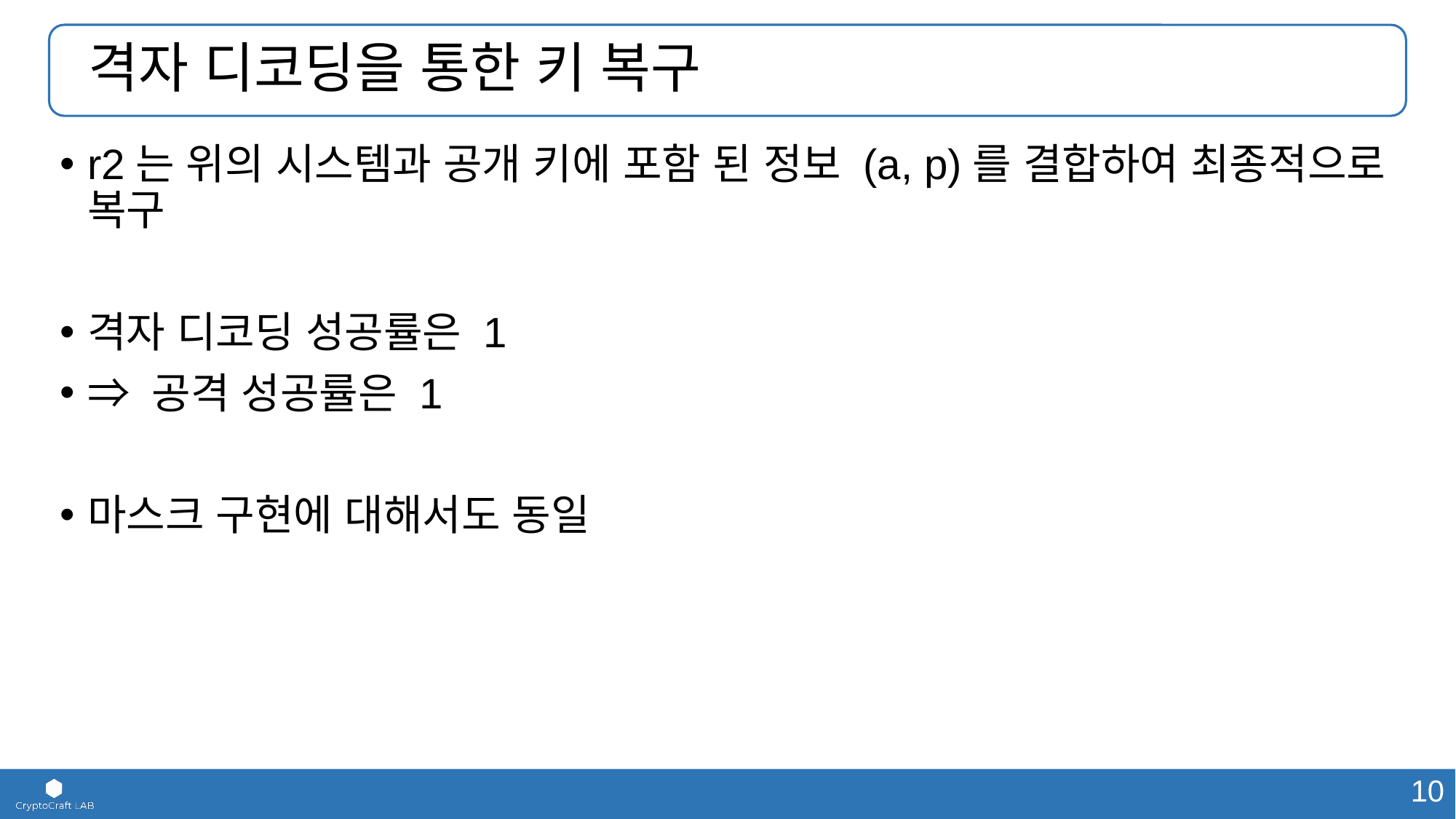

# 격자 디코딩을 통한 키 복구
r2는 위의 시스템과 공개 키에 포함 된 정보 (a, p)를 결합하여 최종적으로 복구

격자 디코딩 성공률은 1
⇒ 공격 성공률은 1

마스크 구현에 대해서도 동일